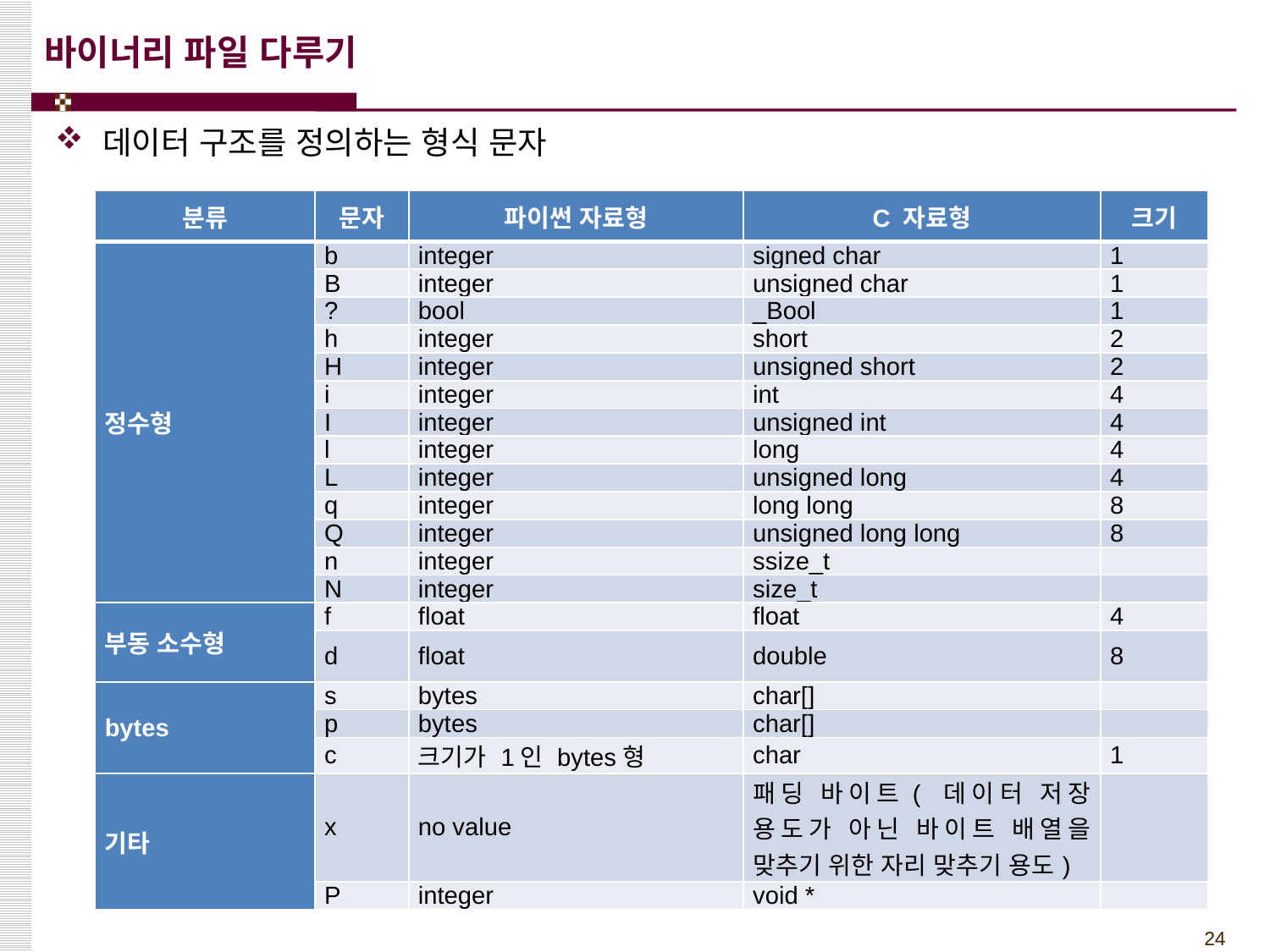

# 바이너리 파일 다루기
데이터 구조를 정의하는 형식 문자
| 분류 | 문자 | 파이썬 자료형 | C 자료형 | 크기 |
| --- | --- | --- | --- | --- |
| 정수형 | b | integer | signed char | 1 |
|  | B | integer | unsigned char | 1 |
|  | ? | bool | \_Bool | 1 |
|  | h | integer | short | 2 |
|  | H | integer | unsigned short | 2 |
|  | i | integer | int | 4 |
|  | I | integer | unsigned int | 4 |
|  | l | integer | long | 4 |
|  | L | integer | unsigned long | 4 |
|  | q | integer | long long | 8 |
|  | Q | integer | unsigned long long | 8 |
|  | n | integer | ssize\_t |  |
|  | N | integer | size\_t |  |
| 부동 소수형 | f | float | float | 4 |
|  | d | float | double | 8 |
| bytes | s | bytes | char[] |  |
|  | p | bytes | char[] |  |
|  | c | 크기가 1인 bytes형 | char | 1 |
| 기타 | x | no value | 패딩 바이트( 데이터 저장 용도가 아닌 바이트 배열을 맞추기 위한 자리 맞추기 용도) |  |
|  | P | integer | void \* |  |